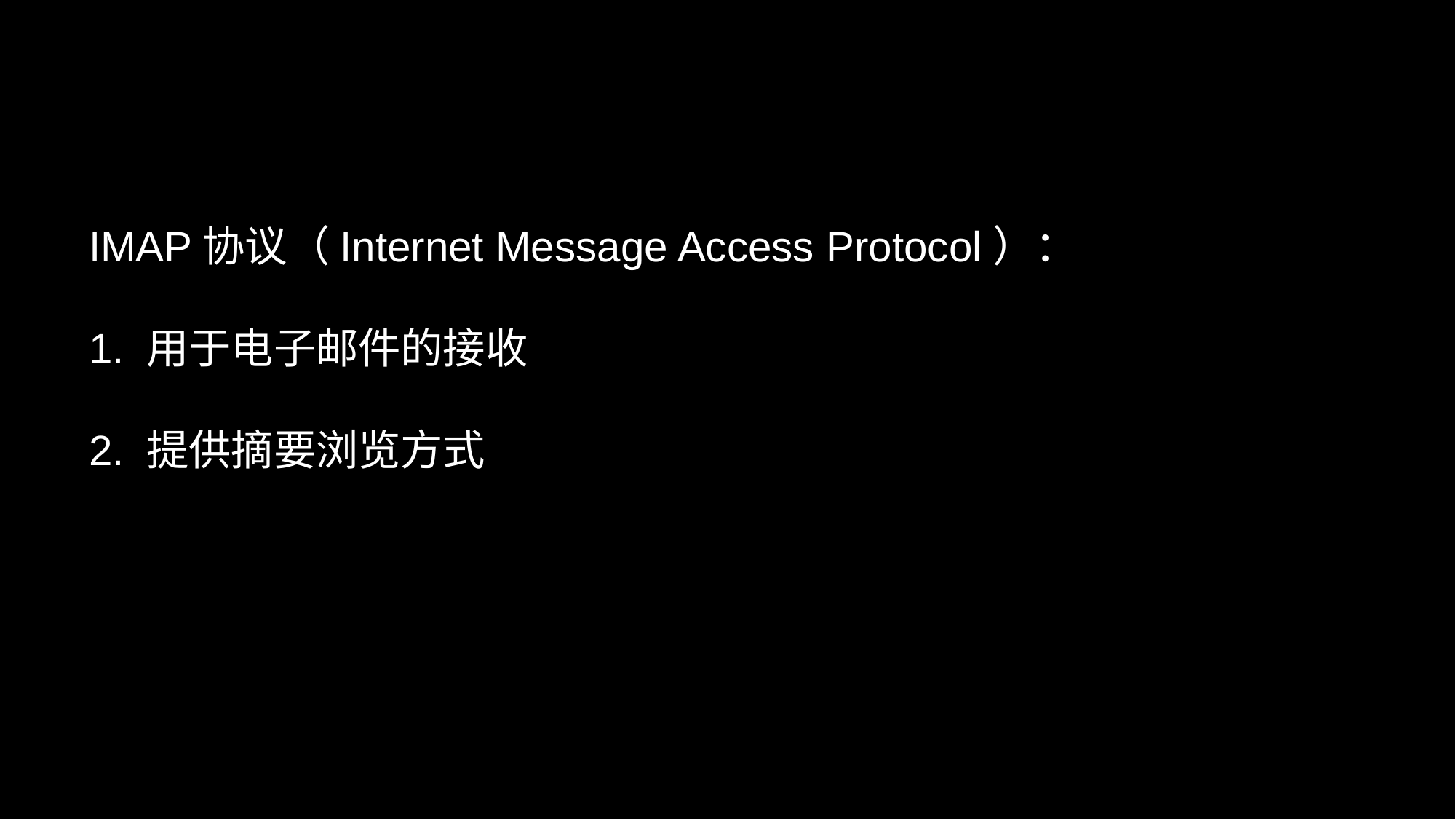

# IMAP协议（Internet Message Access Protocol）： 1. 用于电子邮件的接收 2. 提供摘要浏览方式